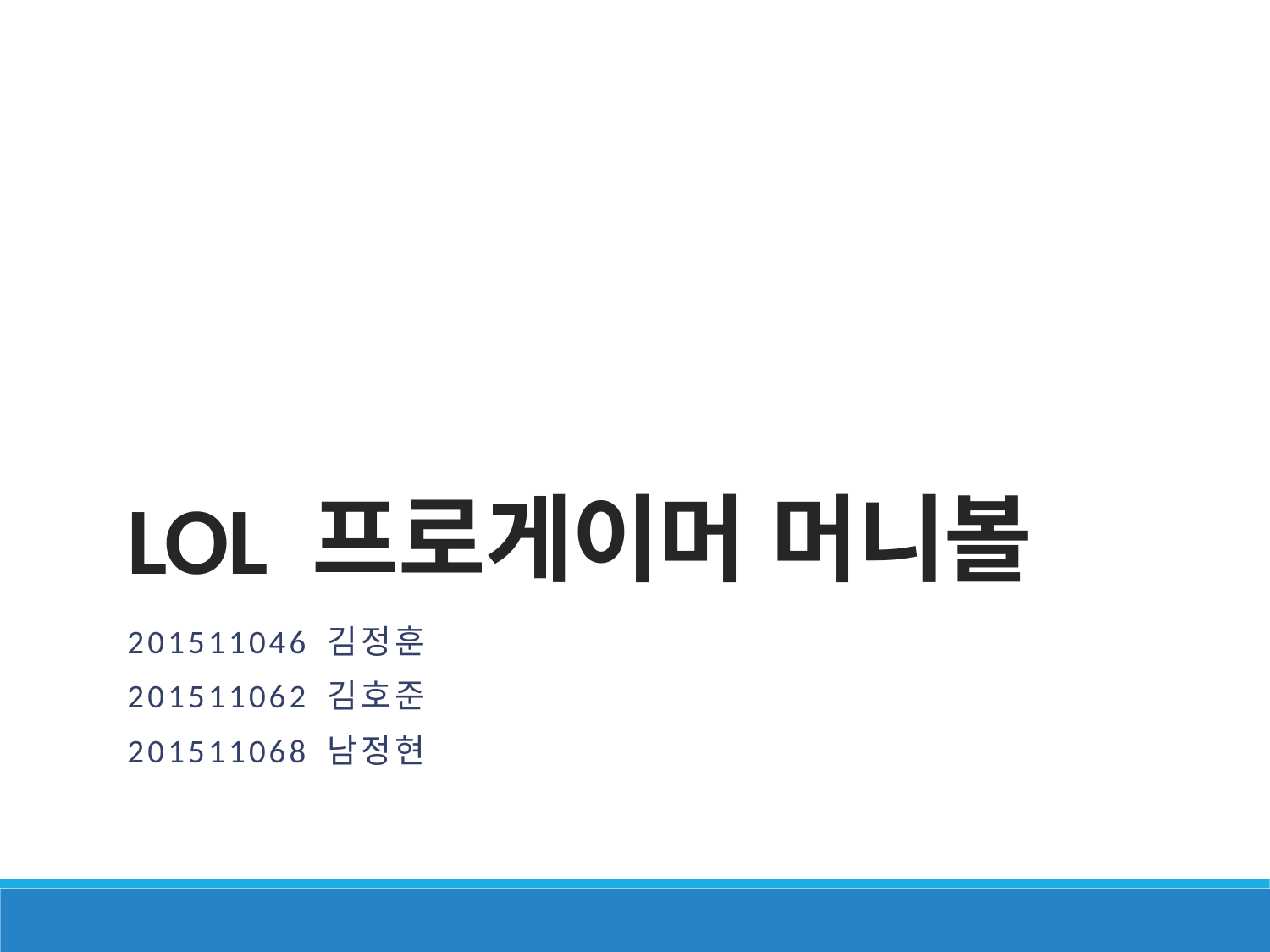

# LOL 프로게이머 머니볼
201511046 김정훈
201511062 김호준
201511068 남정현